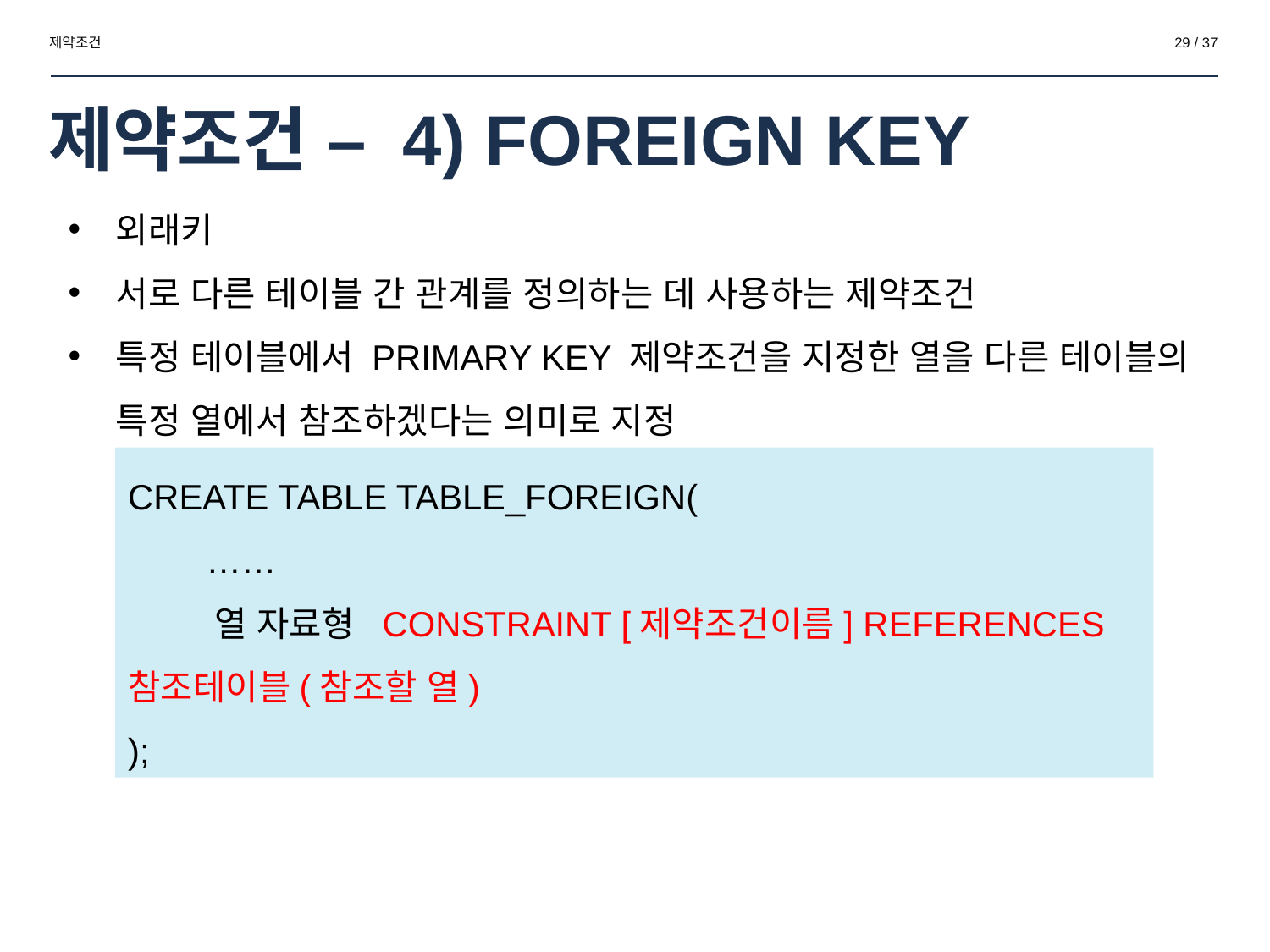

제약조건
29 / 37
# 제약조건 – 4) FOREIGN KEY
외래키
서로 다른 테이블 간 관계를 정의하는 데 사용하는 제약조건
특정 테이블에서 PRIMARY KEY 제약조건을 지정한 열을 다른 테이블의 특정 열에서 참조하겠다는 의미로 지정

CREATE TABLE TABLE_FOREIGN(
        ……
        열 자료형  CONSTRAINT [제약조건이름] REFERENCES 참조테이블(참조할 열)
);